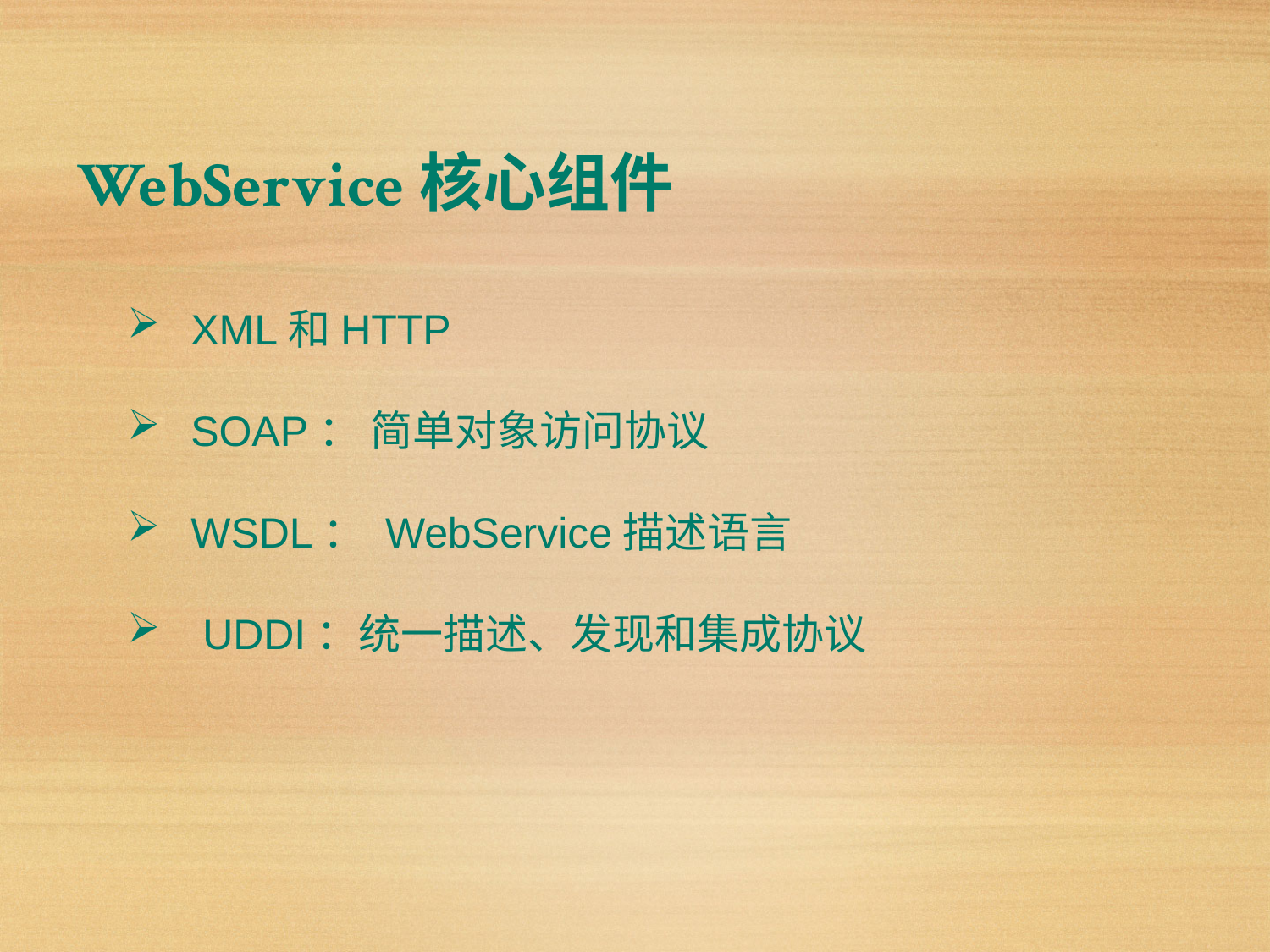

WebService核心组件
XML和HTTP

SOAP： 简单对象访问协议

WSDL： WebService描述语言

 UDDI：统一描述、发现和集成协议